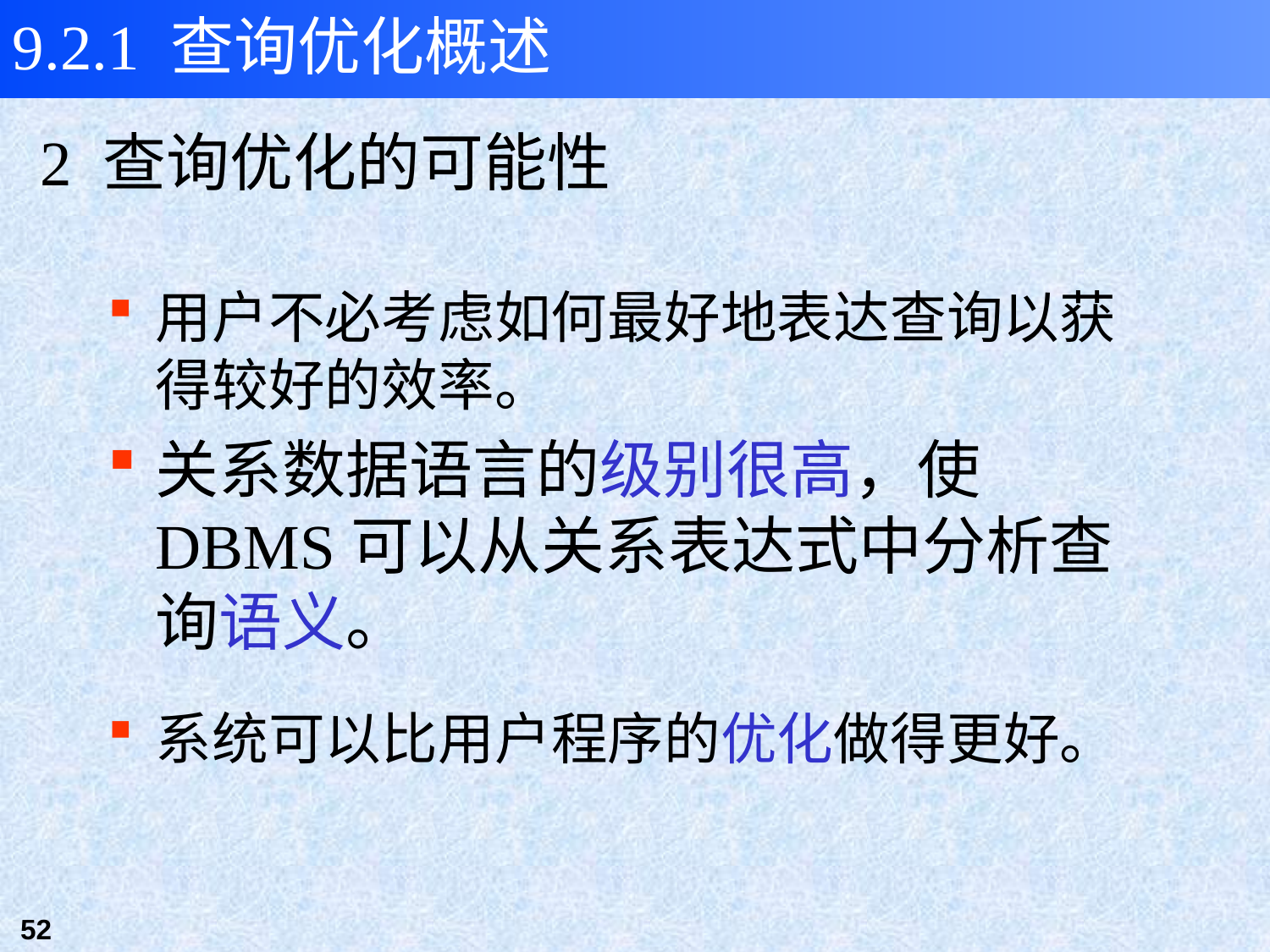

9.2.1 查询优化概述
2 查询优化的可能性
用户不必考虑如何最好地表达查询以获得较好的效率。
关系数据语言的级别很高，使DBMS可以从关系表达式中分析查询语义。
系统可以比用户程序的优化做得更好。